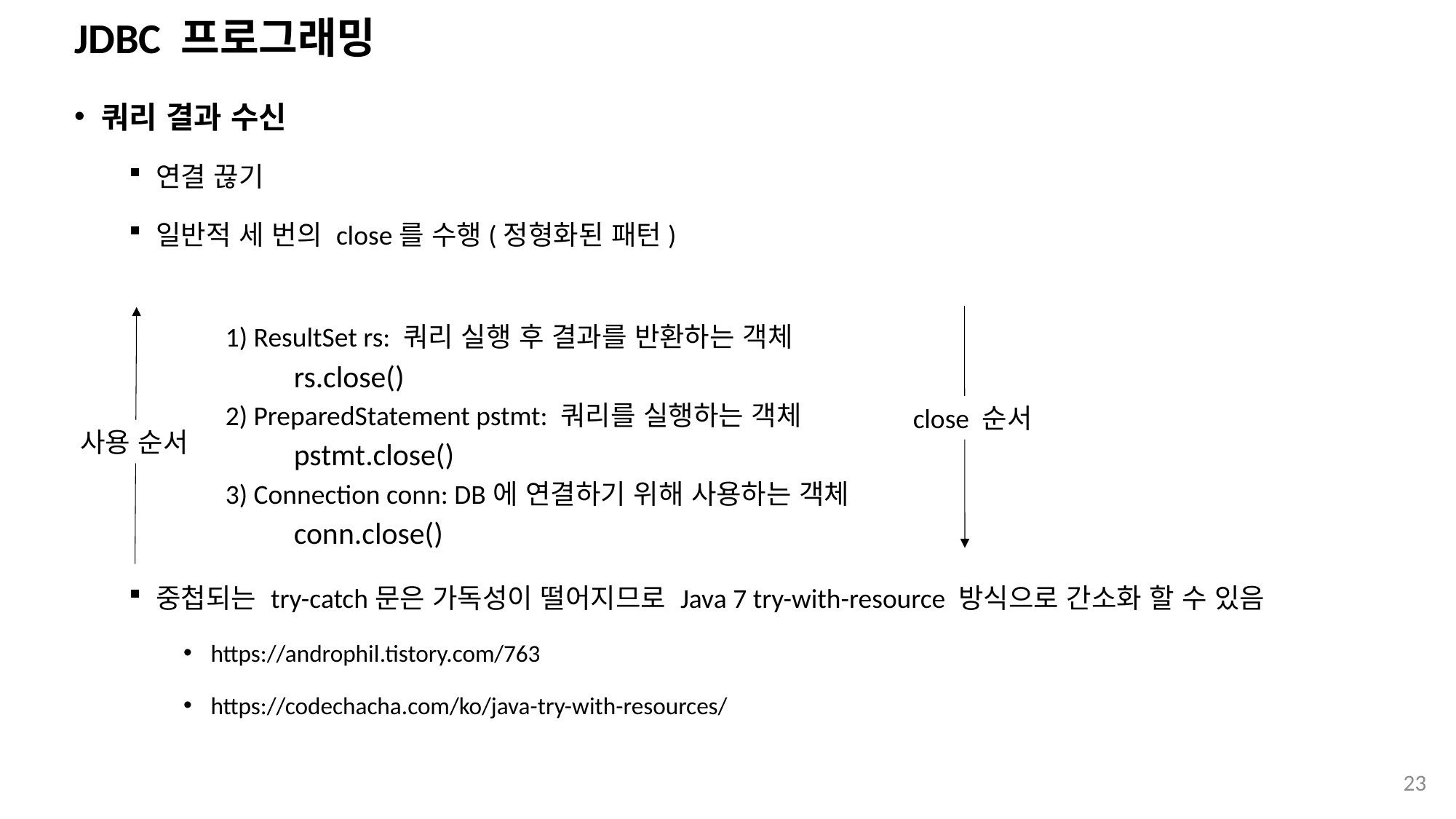

# JDBC 프로그래밍
쿼리 결과 수신
연결 끊기
일반적 세 번의 close를 수행(정형화된 패턴)

중첩되는 try-catch문은 가독성이 떨어지므로 Java 7 try-with-resource 방식으로 간소화 할 수 있음
https://androphil.tistory.com/763
https://codechacha.com/ko/java-try-with-resources/

1) ResultSet rs: 쿼리 실행 후 결과를 반환하는 객체
rs.close()
2) PreparedStatement pstmt: 쿼리를 실행하는 객체
pstmt.close()
3) Connection conn: DB에 연결하기 위해 사용하는 객체
conn.close()
close 순서
사용 순서
23